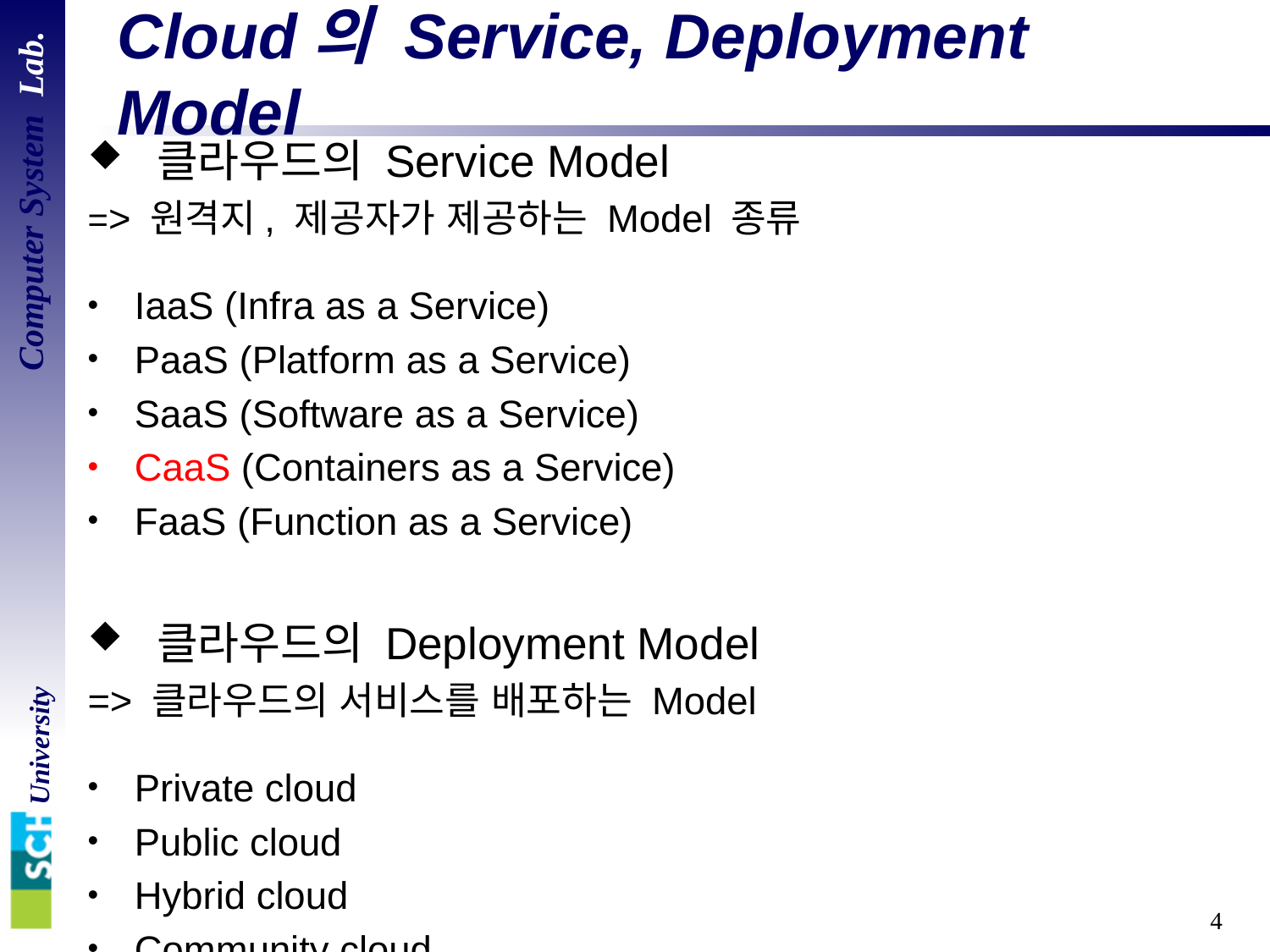

# Cloud의 Service, Deployment Model
 클라우드의 Service Model
=> 원격지, 제공자가 제공하는 Model 종류

IaaS (Infra as a Service)
PaaS (Platform as a Service)
SaaS (Software as a Service)
CaaS (Containers as a Service)
FaaS (Function as a Service)

 클라우드의 Deployment Model
=> 클라우드의 서비스를 배포하는 Model

Private cloud
Public cloud
Hybrid cloud
Community cloud